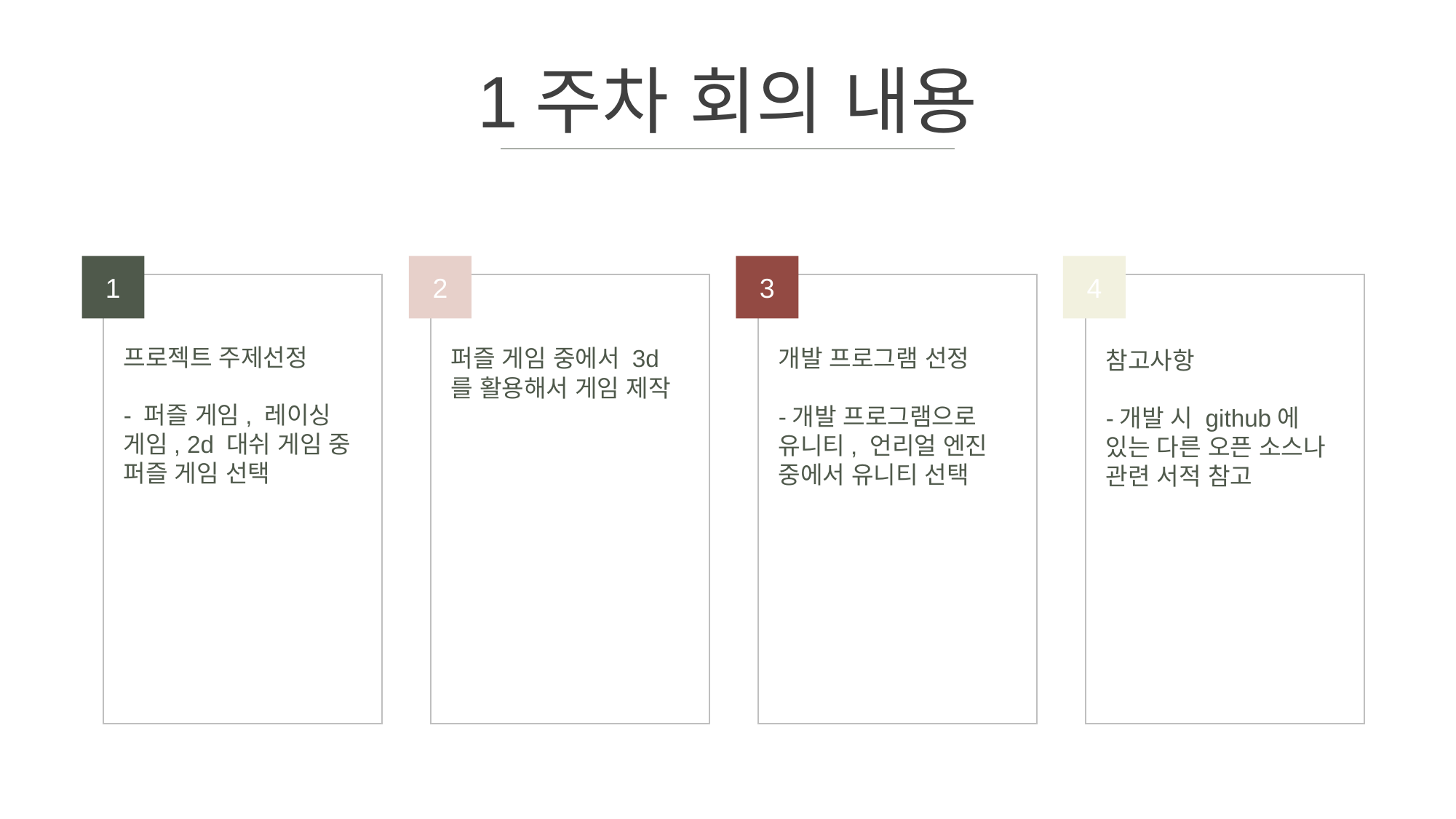

1주차 회의 내용
1
2
3
4

프로젝트 주제선정

- 퍼즐 게임, 레이싱 게임, 2d 대쉬 게임 중 퍼즐 게임 선택
퍼즐 게임 중에서 3d 를 활용해서 게임 제작
개발 프로그램 선정

-개발 프로그램으로 유니티, 언리얼 엔진 중에서 유니티 선택

참고사항

-개발 시 github에 있는 다른 오픈 소스나 관련 서적 참고